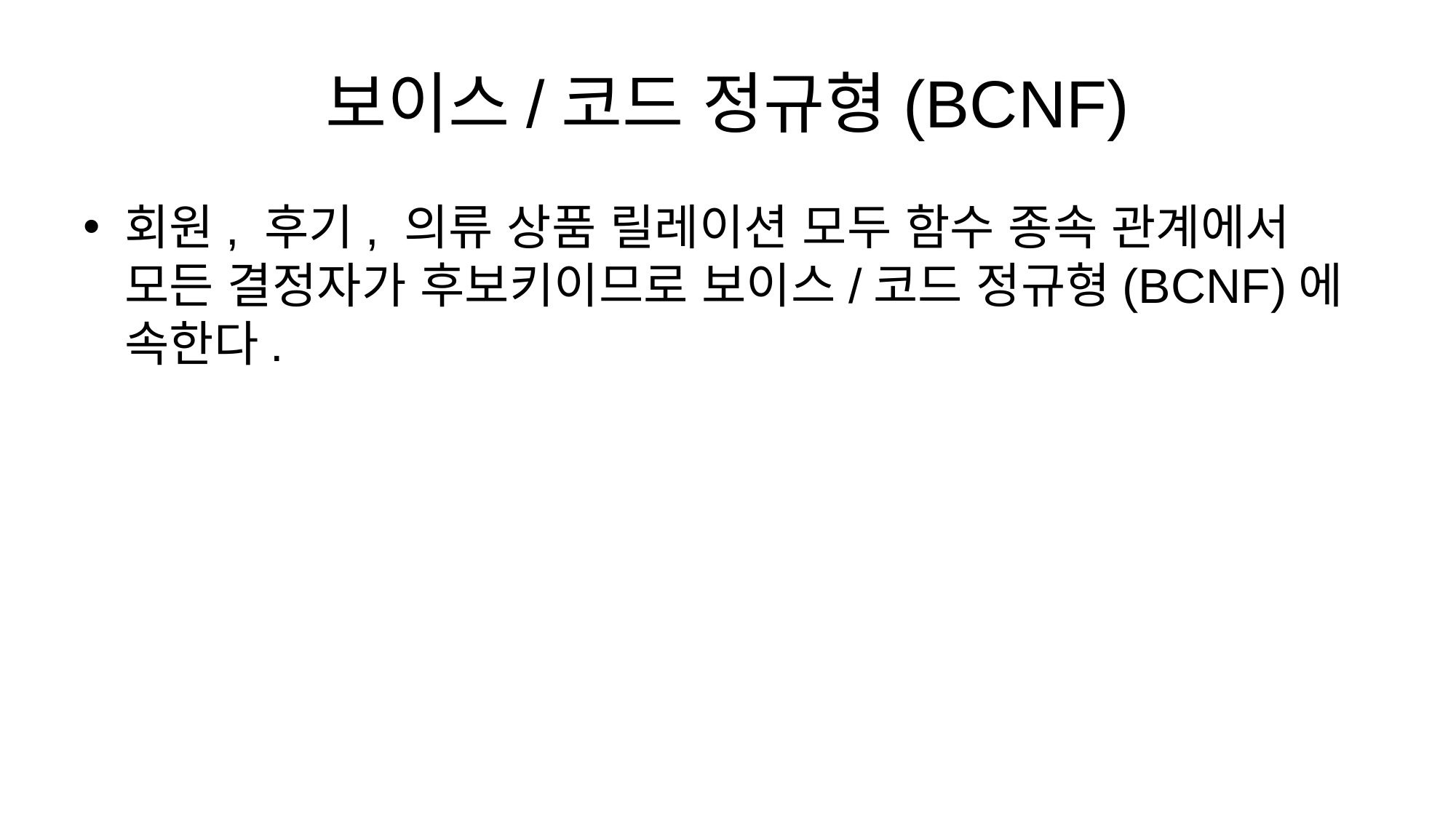

# 보이스/코드 정규형(BCNF)
회원, 후기, 의류 상품 릴레이션 모두 함수 종속 관계에서 모든 결정자가 후보키이므로 보이스/코드 정규형(BCNF)에 속한다.